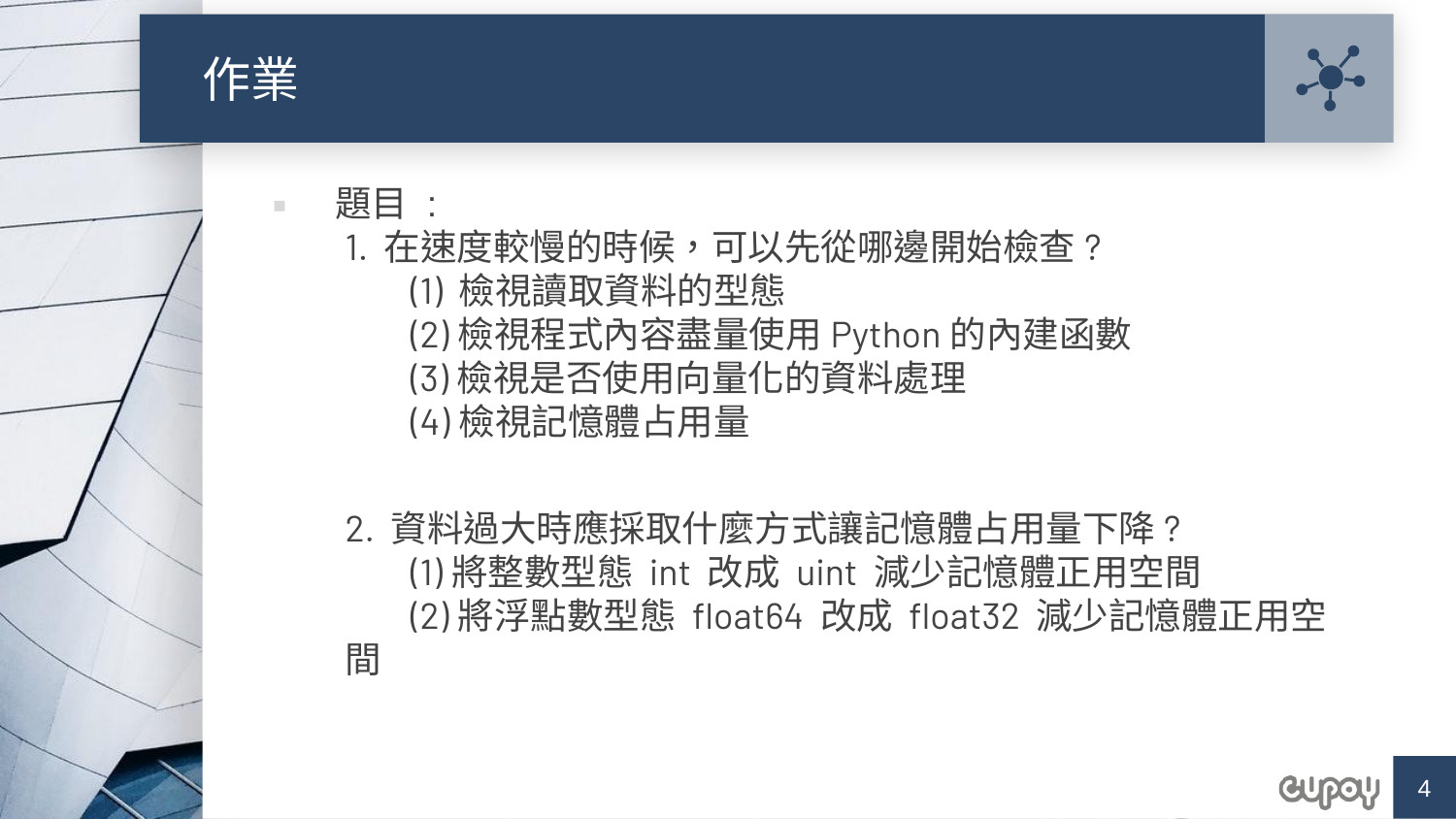

# 作業

題目 :
1. 在速度較慢的時候，可以先從哪邊開始檢查?
         (1) 檢視讀取資料的型態
         (2)檢視程式內容盡量使用Python的內建函數
         (3)檢視是否使用向量化的資料處理
         (4)檢視記憶體占用量

2. 資料過大時應採取什麼方式讓記憶體占用量下降?
         (1)將整數型態 int 改成 uint 減少記憶體正用空間
         (2)將浮點數型態 float64 改成 float32 減少記憶體正用空間
4